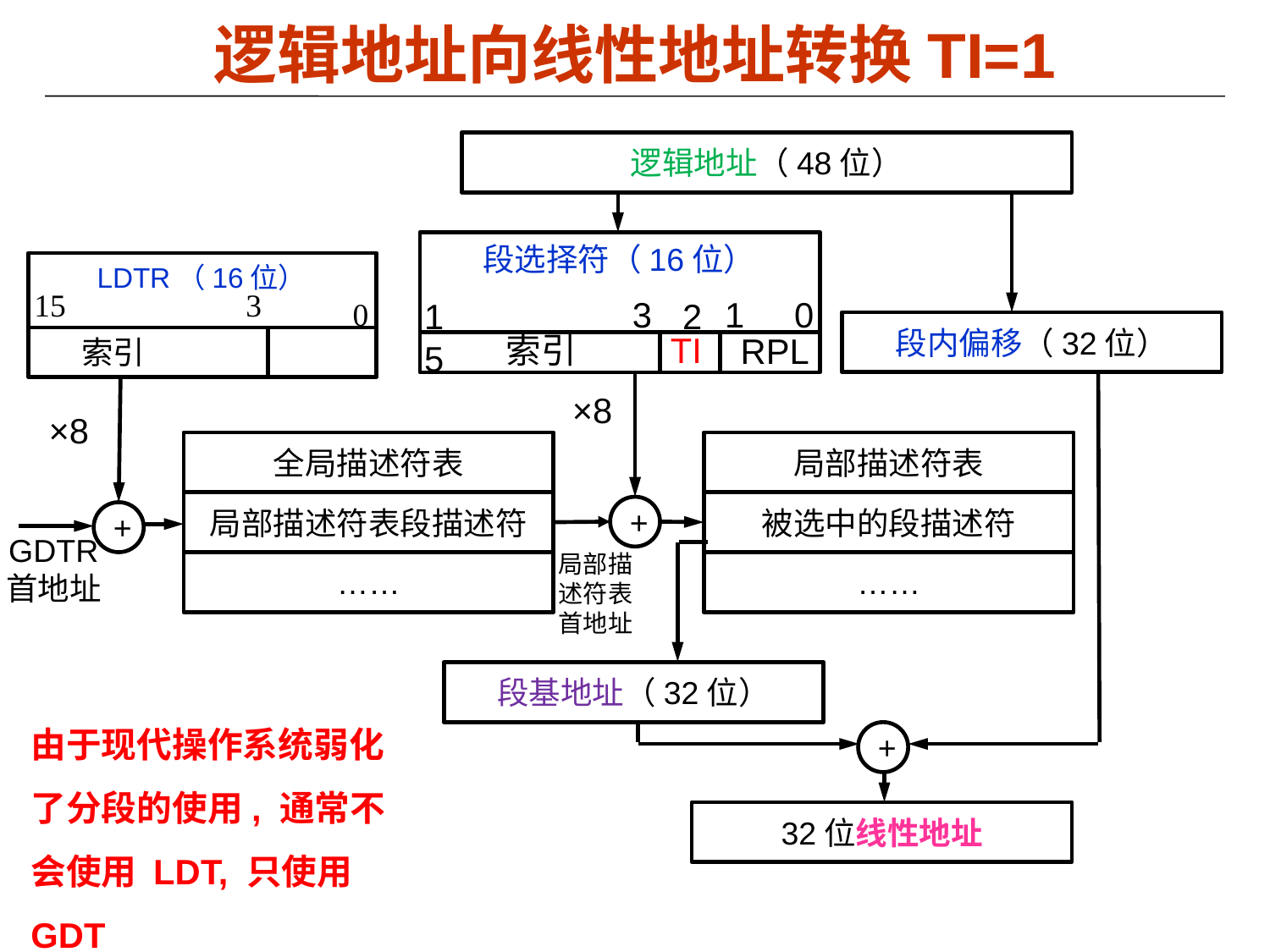

# 逻辑地址向线性地址转换TI=1
逻辑地址（48位）

段选择符（16位）
3
1
0
15
2
索引
TI
RPL

LDTR（16位）
15
3
0
索引
段内偏移（32位）
×8
×8
全局描述符表
局部描述符表
局部描述符表段描述符
被选中的段描述符
+
+
GDTR
首地址
局部描述符表首地址
……
……
段基地址（32位）
由于现代操作系统弱化了分段的使用, 通常不会使用 LDT, 只使用 GDT
+
32位线性地址